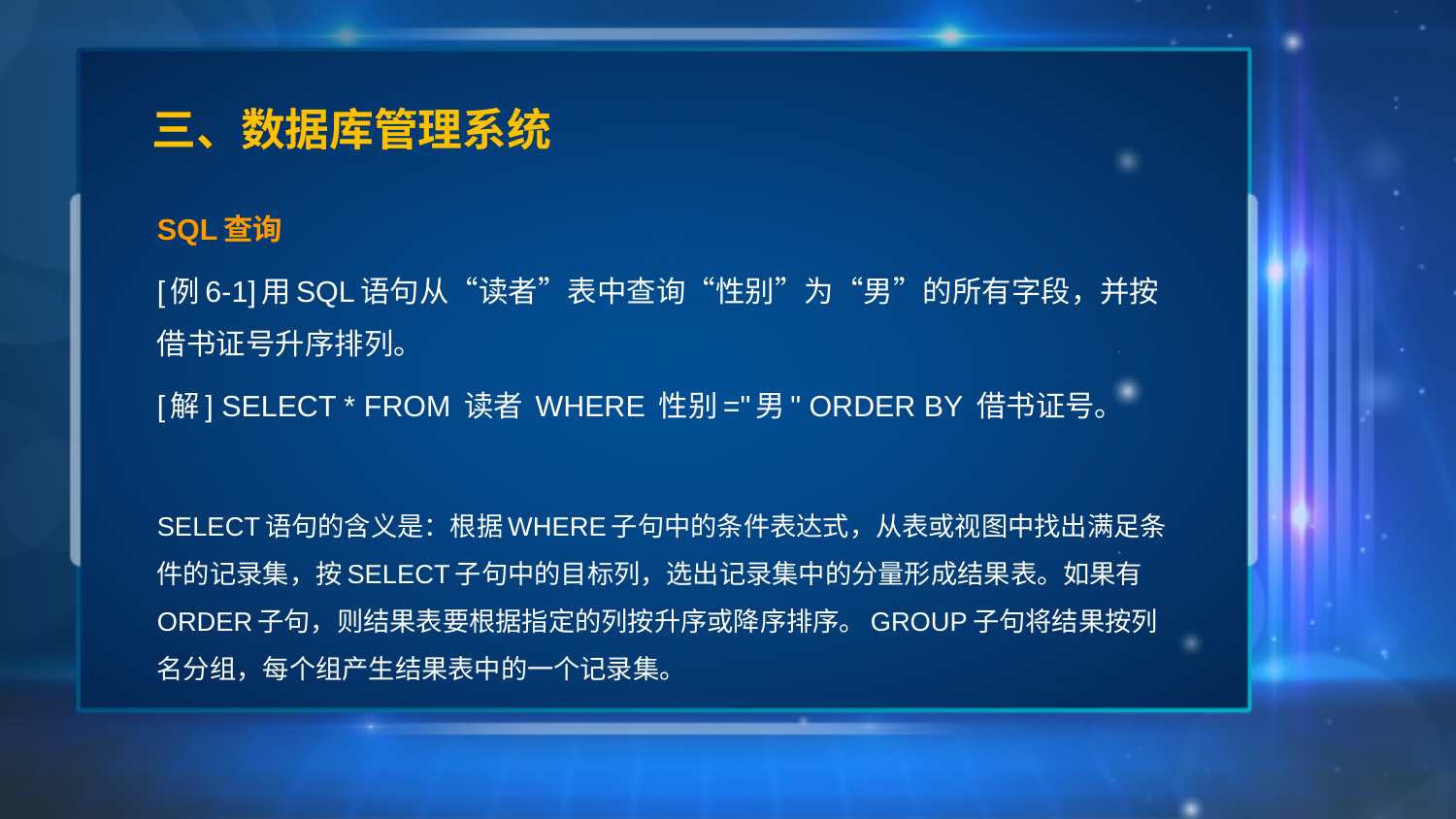

# 三、数据库管理系统
SQL查询
[例6-1]用SQL语句从“读者”表中查询“性别”为“男”的所有字段，并按借书证号升序排列。
[解] SELECT * FROM 读者 WHERE 性别="男" ORDER BY 借书证号。

SELECT语句的含义是：根据WHERE子句中的条件表达式，从表或视图中找出满足条件的记录集，按SELECT子句中的目标列，选出记录集中的分量形成结果表。如果有ORDER子句，则结果表要根据指定的列按升序或降序排序。GROUP子句将结果按列名分组，每个组产生结果表中的一个记录集。